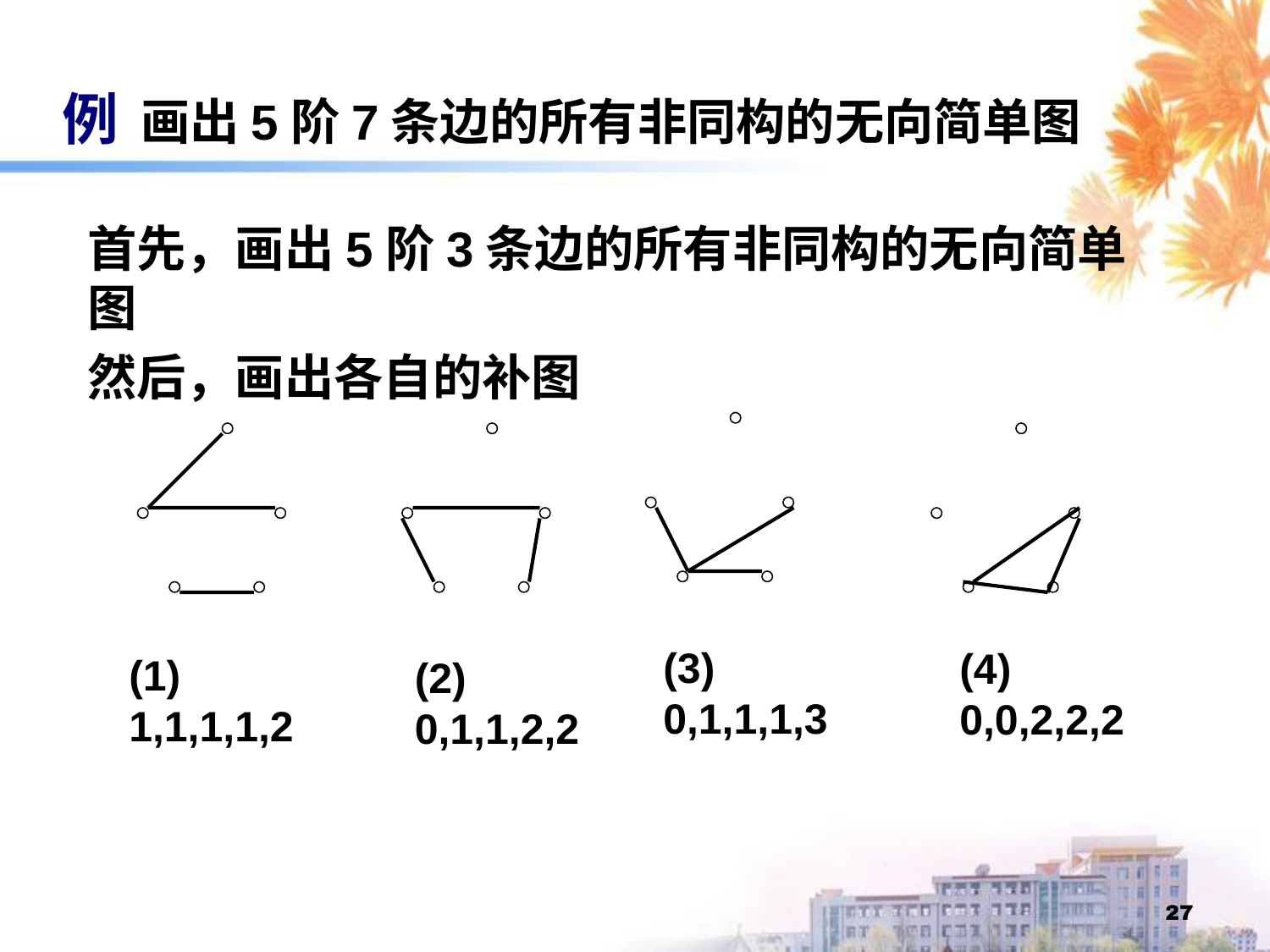

例  画出5阶7条边的所有非同构的无向简单图
首先，画出5阶3条边的所有非同构的无向简单图
然后，画出各自的补图

(3) 0,1,1,1,3
(4) 0,0,2,2,2
(1) 1,1,1,1,2
(2) 0,1,1,2,2
27